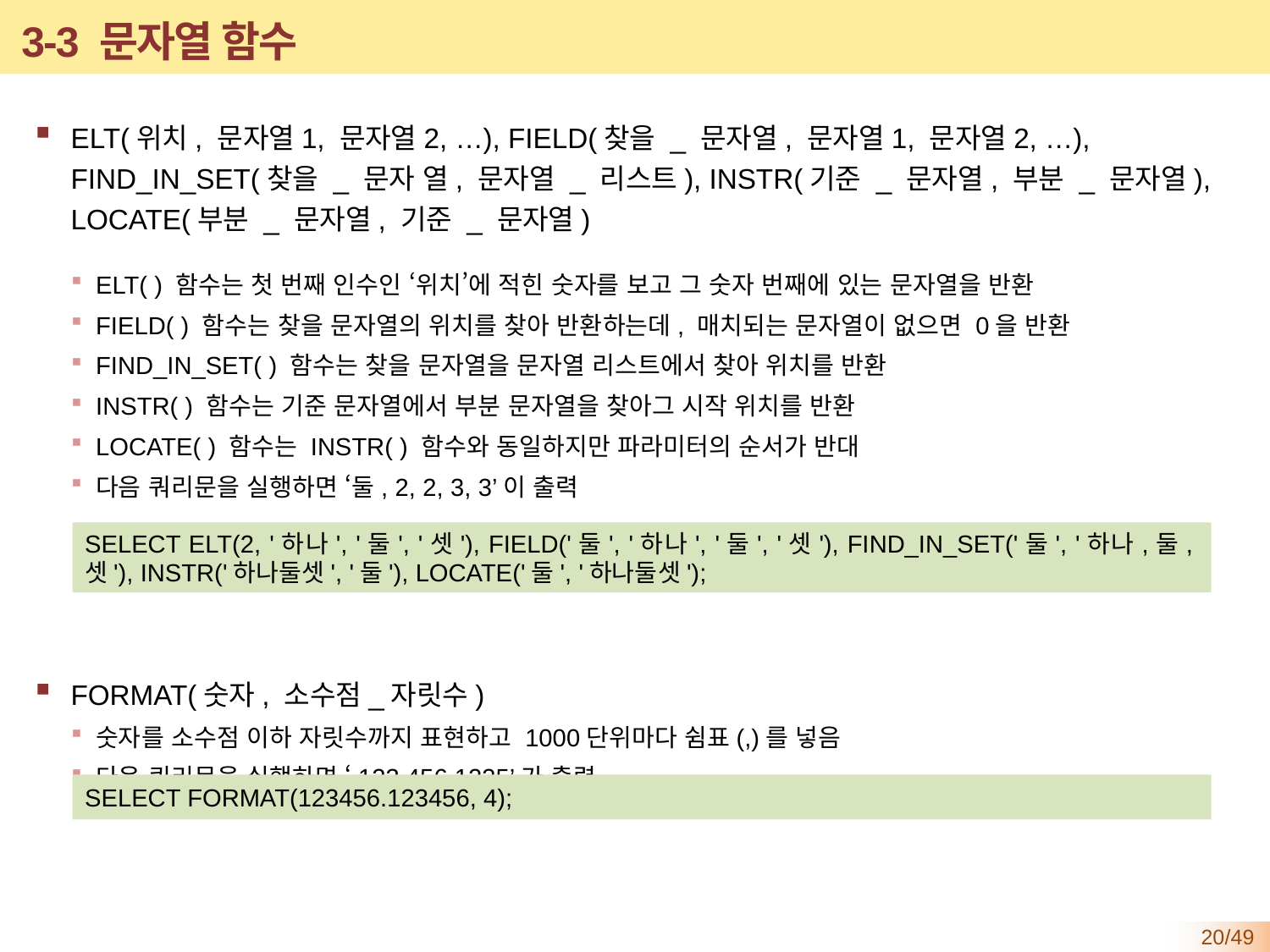

# 3-3 문자열 함수
ELT(위치, 문자열1, 문자열2, …), FIELD(찾을 _ 문자열, 문자열1, 문자열2, …), FIND_IN_SET(찾을 _ 문자 열, 문자열 _ 리스트), INSTR(기준 _ 문자열, 부분 _ 문자열), LOCATE(부분 _ 문자열, 기준 _ 문자열)

ELT( ) 함수는 첫 번째 인수인 ‘위치’에 적힌 숫자를 보고 그 숫자 번째에 있는 문자열을 반환
FIELD( ) 함수는 찾을 문자열의 위치를 찾아 반환하는데, 매치되는 문자열이 없으면 0을 반환
FIND_IN_SET( ) 함수는 찾을 문자열을 문자열 리스트에서 찾아 위치를 반환
INSTR( ) 함수는 기준 문자열에서 부분 문자열을 찾아그 시작 위치를 반환
LOCATE( ) 함수는 INSTR( ) 함수와 동일하지만 파라미터의 순서가 반대
다음 쿼리문을 실행하면 ‘둘, 2, 2, 3, 3’이 출력

FORMAT(숫자, 소수점_자릿수)
숫자를 소수점 이하 자릿수까지 표현하고 1000단위마다 쉼표(,)를 넣음
다음 쿼리문을 실행하면 ‘123.456.1235’가 출력

SELECT ELT(2, '하나', '둘', '셋'), FIELD('둘', '하나', '둘', '셋'), FIND_IN_SET('둘', '하나,둘,셋'), INSTR('하나둘셋', '둘'), LOCATE('둘', '하나둘셋');
SELECT FORMAT(123456.123456, 4);